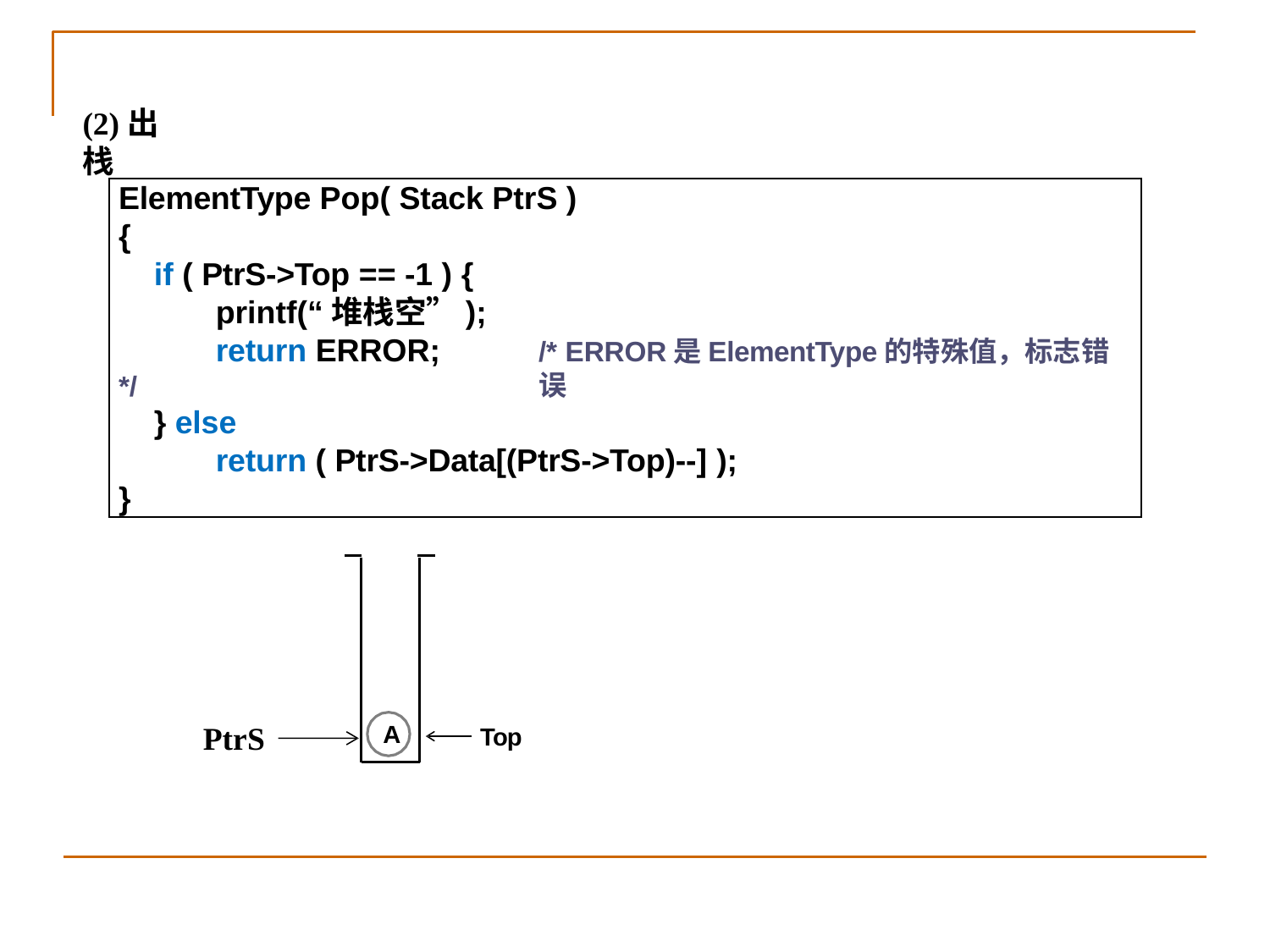

# (2)出栈
ElementType Pop( Stack PtrS )
{
if ( PtrS->Top == -1 ) {
printf(“堆栈空”);

return ERROR;
/* ERROR是ElementType的特殊值，标志错误
*/
} else
return ( PtrS->Data[(PtrS->Top)--] );
}

PtrS
A

Top